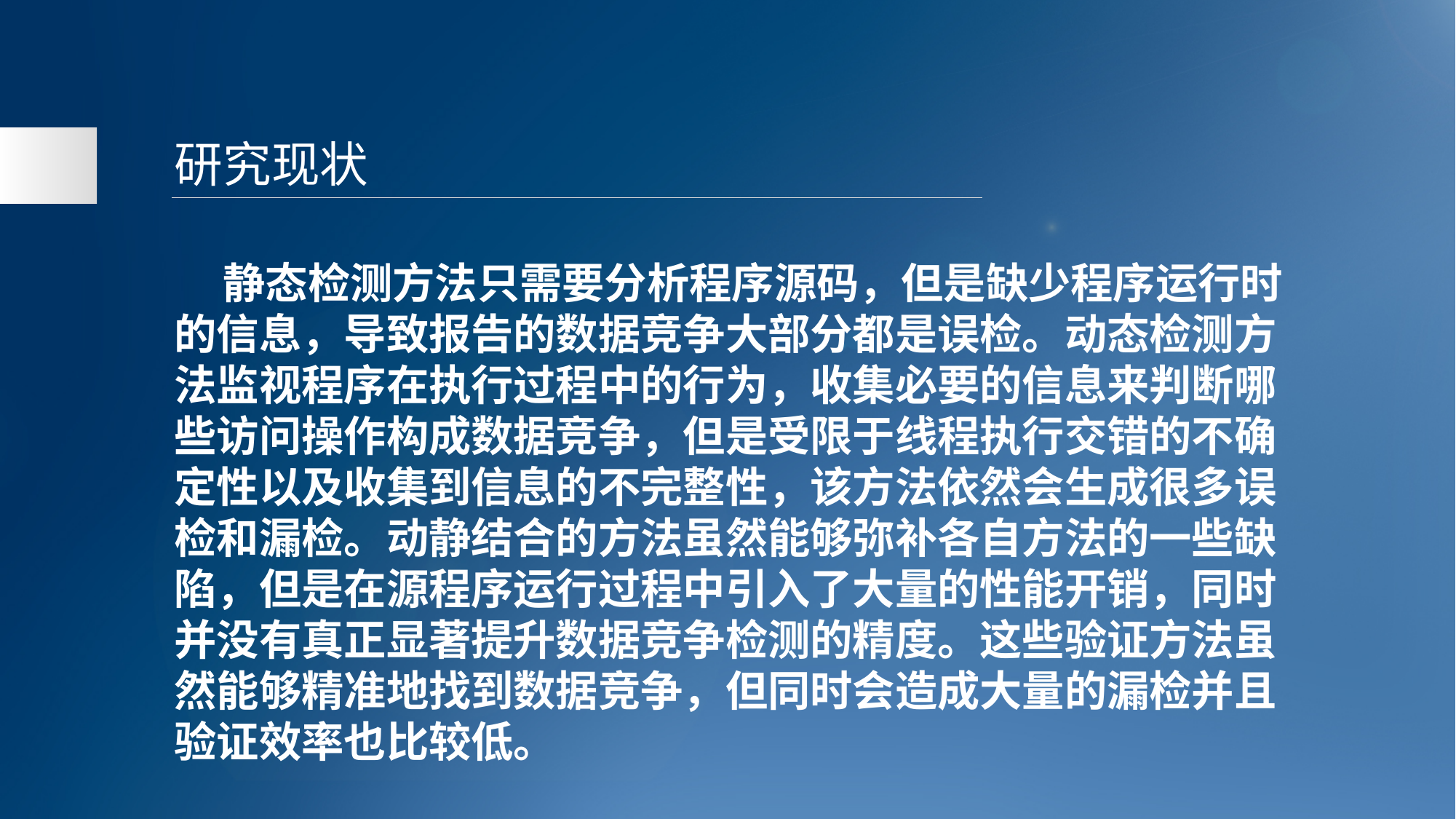

研究现状
    静态检测方法只需要分析程序源码，但是缺少程序运行时的信息，导致报告的数据竞争大部分都是误检。动态检测方法监视程序在执行过程中的行为，收集必要的信息来判断哪些访问操作构成数据竞争，但是受限于线程执行交错的不确定性以及收集到信息的不完整性，该方法依然会生成很多误检和漏检。动静结合的方法虽然能够弥补各自方法的一些缺陷，但是在源程序运行过程中引入了大量的性能开销，同时并没有真正显著提升数据竞争检测的精度。这些验证方法虽然能够精准地找到数据竞争，但同时会造成大量的漏检并且验证效率也比较低。